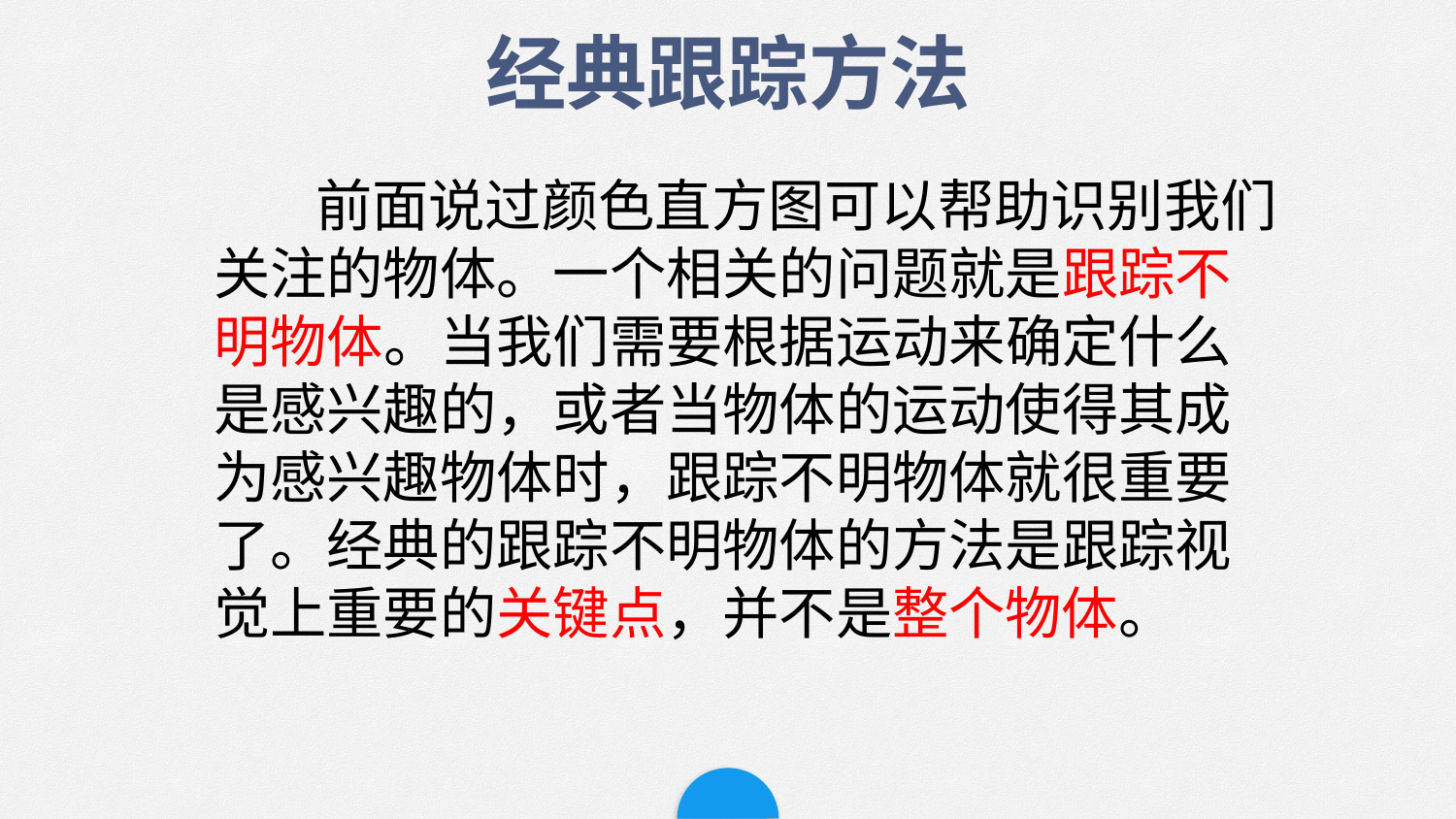

经典跟踪方法

       前面说过颜色直方图可以帮助识别我们关注的物体。一个相关的问题就是跟踪不明物体。当我们需要根据运动来确定什么是感兴趣的，或者当物体的运动使得其成为感兴趣物体时，跟踪不明物体就很重要了。经典的跟踪不明物体的方法是跟踪视觉上重要的关键点，并不是整个物体。

7